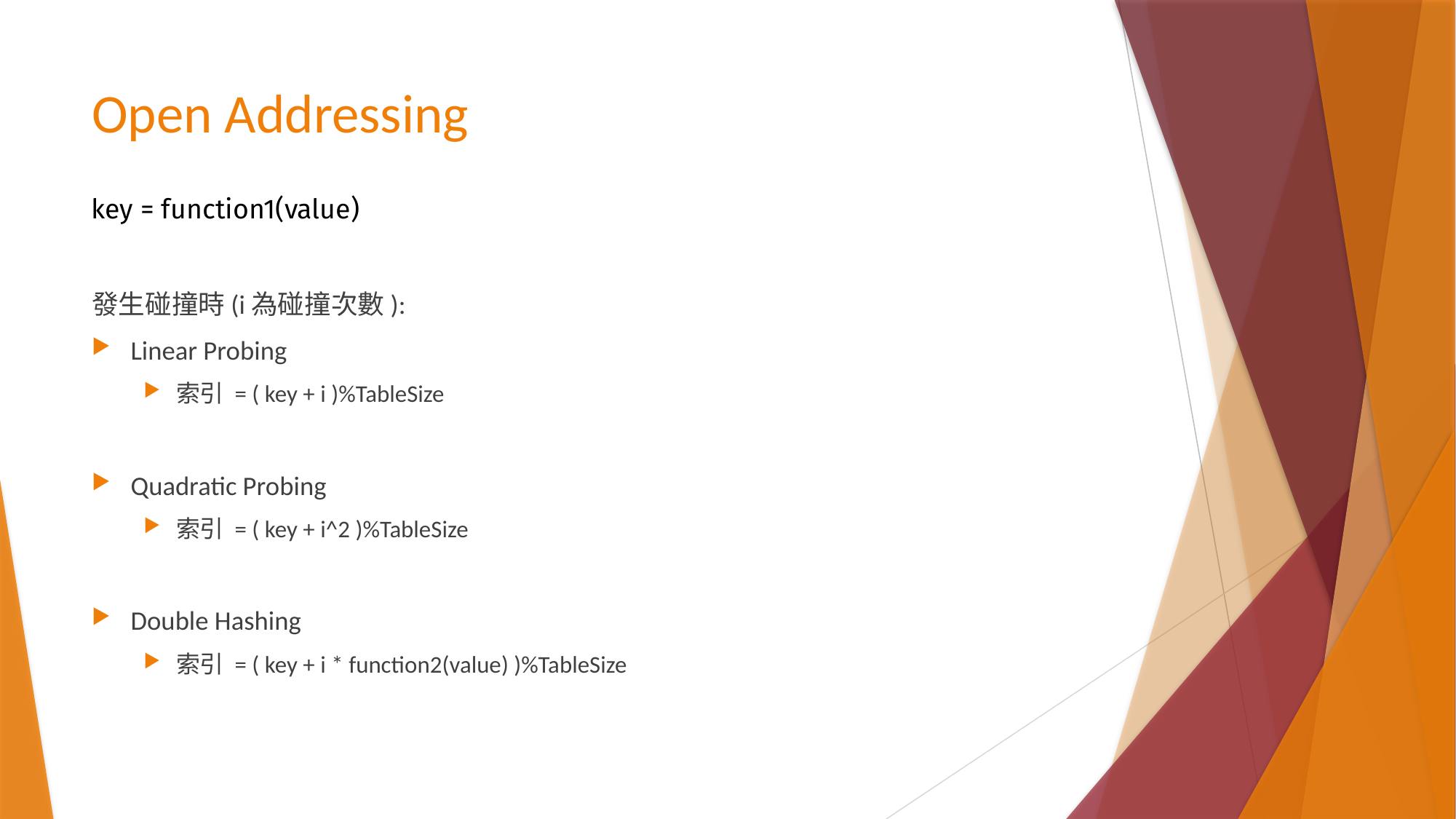

# Open Addressing
key = function1(value)
發生碰撞時(i為碰撞次數):
Linear Probing
索引 = ( key + i )%TableSize

Quadratic Probing
索引 = ( key + i^2 )%TableSize

Double Hashing
索引 = ( key + i * function2(value) )%TableSize